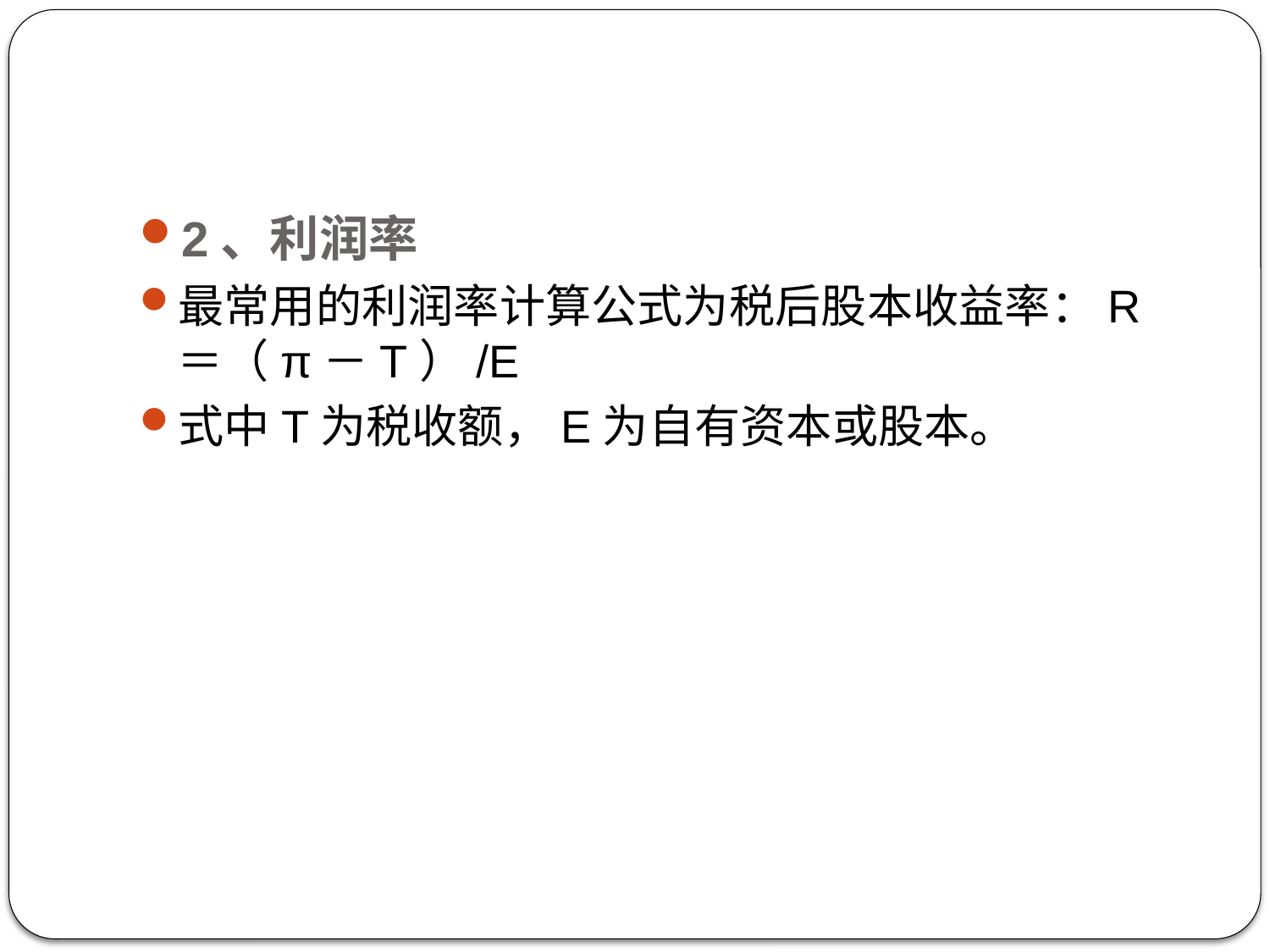

#
2、利润率
最常用的利润率计算公式为税后股本收益率：R＝（π－T）/E
式中T为税收额，E为自有资本或股本。